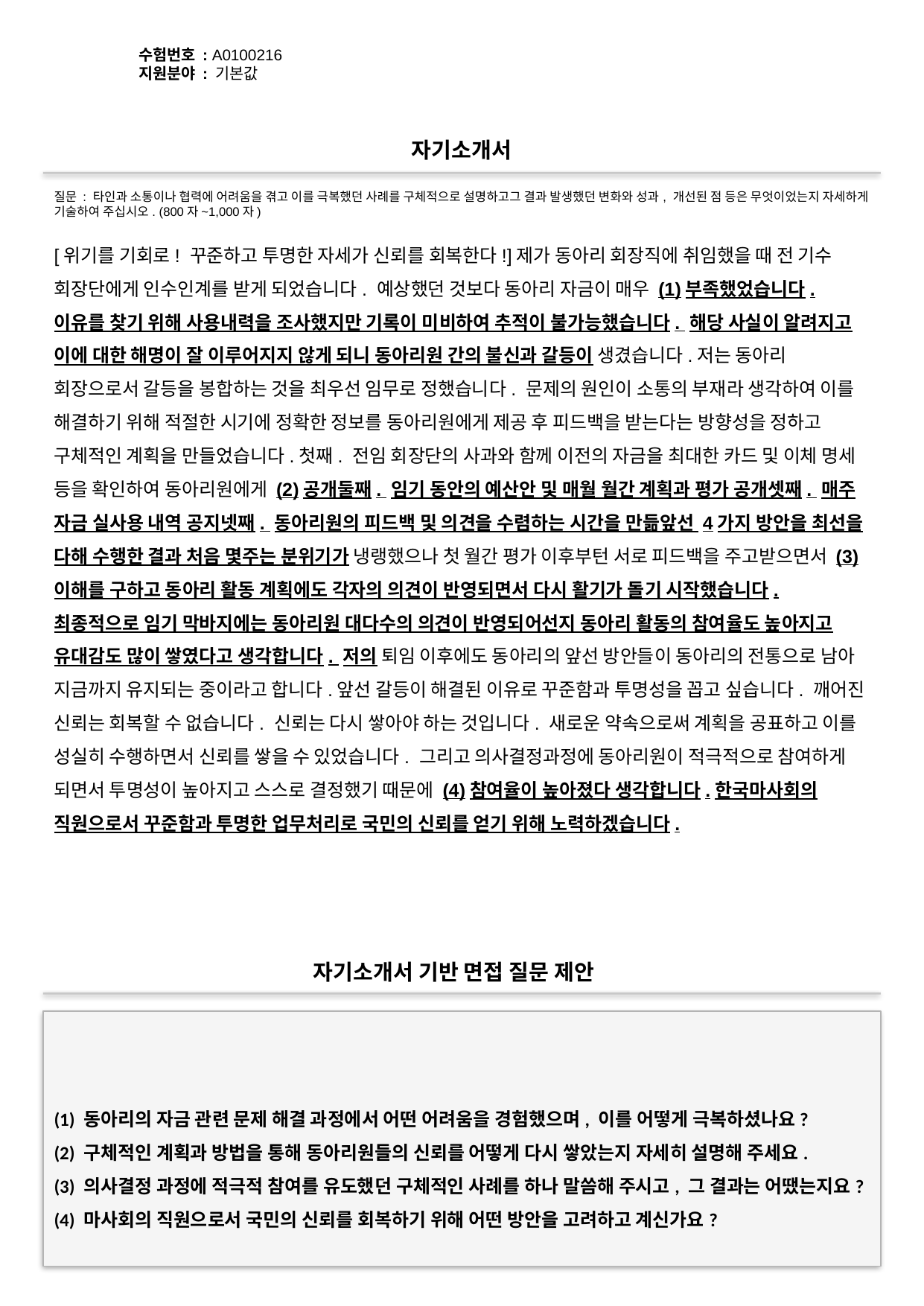

수험번호 : A0100216
지원분야 : 기본값
#

자기소개서

질문 : 타인과 소통이나 협력에 어려움을 겪고 이를 극복했던 사례를 구체적으로 설명하고그 결과 발생했던 변화와 성과, 개선된 점 등은 무엇이었는지 자세하게 기술하여 주십시오. (800자~1,000자)

[위기를 기회로! 꾸준하고 투명한 자세가 신뢰를 회복한다!]제가 동아리 회장직에 취임했을 때 전 기수 회장단에게 인수인계를 받게 되었습니다. 예상했던 것보다 동아리 자금이 매우 (1)부족했었습니다. 이유를 찾기 위해 사용내력을 조사했지만 기록이 미비하여 추적이 불가능했습니다. 해당 사실이 알려지고 이에 대한 해명이 잘 이루어지지 않게 되니 동아리원 간의 불신과 갈등이 생겼습니다.저는 동아리 회장으로서 갈등을 봉합하는 것을 최우선 임무로 정했습니다. 문제의 원인이 소통의 부재라 생각하여 이를 해결하기 위해 적절한 시기에 정확한 정보를 동아리원에게 제공 후 피드백을 받는다는 방향성을 정하고 구체적인 계획을 만들었습니다.첫째. 전임 회장단의 사과와 함께 이전의 자금을 최대한 카드 및 이체 명세 등을 확인하여 동아리원에게 (2)공개둘째. 임기 동안의 예산안 및 매월 월간 계획과 평가 공개셋째. 매주 자금 실사용 내역 공지넷째. 동아리원의 피드백 및 의견을 수렴하는 시간을 만듦앞선 4가지 방안을 최선을 다해 수행한 결과 처음 몇주는 분위기가 냉랭했으나 첫 월간 평가 이후부턴 서로 피드백을 주고받으면서 (3)이해를 구하고 동아리 활동 계획에도 각자의 의견이 반영되면서 다시 활기가 돌기 시작했습니다. 최종적으로 임기 막바지에는 동아리원 대다수의 의견이 반영되어선지 동아리 활동의 참여율도 높아지고 유대감도 많이 쌓였다고 생각합니다. 저의 퇴임 이후에도 동아리의 앞선 방안들이 동아리의 전통으로 남아 지금까지 유지되는 중이라고 합니다.앞선 갈등이 해결된 이유로 꾸준함과 투명성을 꼽고 싶습니다. 깨어진 신뢰는 회복할 수 없습니다. 신뢰는 다시 쌓아야 하는 것입니다. 새로운 약속으로써 계획을 공표하고 이를 성실히 수행하면서 신뢰를 쌓을 수 있었습니다. 그리고 의사결정과정에 동아리원이 적극적으로 참여하게 되면서 투명성이 높아지고 스스로 결정했기 때문에 (4)참여율이 높아졌다 생각합니다.한국마사회의 직원으로서 꾸준함과 투명한 업무처리로 국민의 신뢰를 얻기 위해 노력하겠습니다.

자기소개서 기반 면접 질문 제안

(1) 동아리의 자금 관련 문제 해결 과정에서 어떤 어려움을 경험했으며, 이를 어떻게 극복하셨나요?
(2) 구체적인 계획과 방법을 통해 동아리원들의 신뢰를 어떻게 다시 쌓았는지 자세히 설명해 주세요.
(3) 의사결정 과정에 적극적 참여를 유도했던 구체적인 사례를 하나 말씀해 주시고, 그 결과는 어땠는지요?
(4) 마사회의 직원으로서 국민의 신뢰를 회복하기 위해 어떤 방안을 고려하고 계신가요?